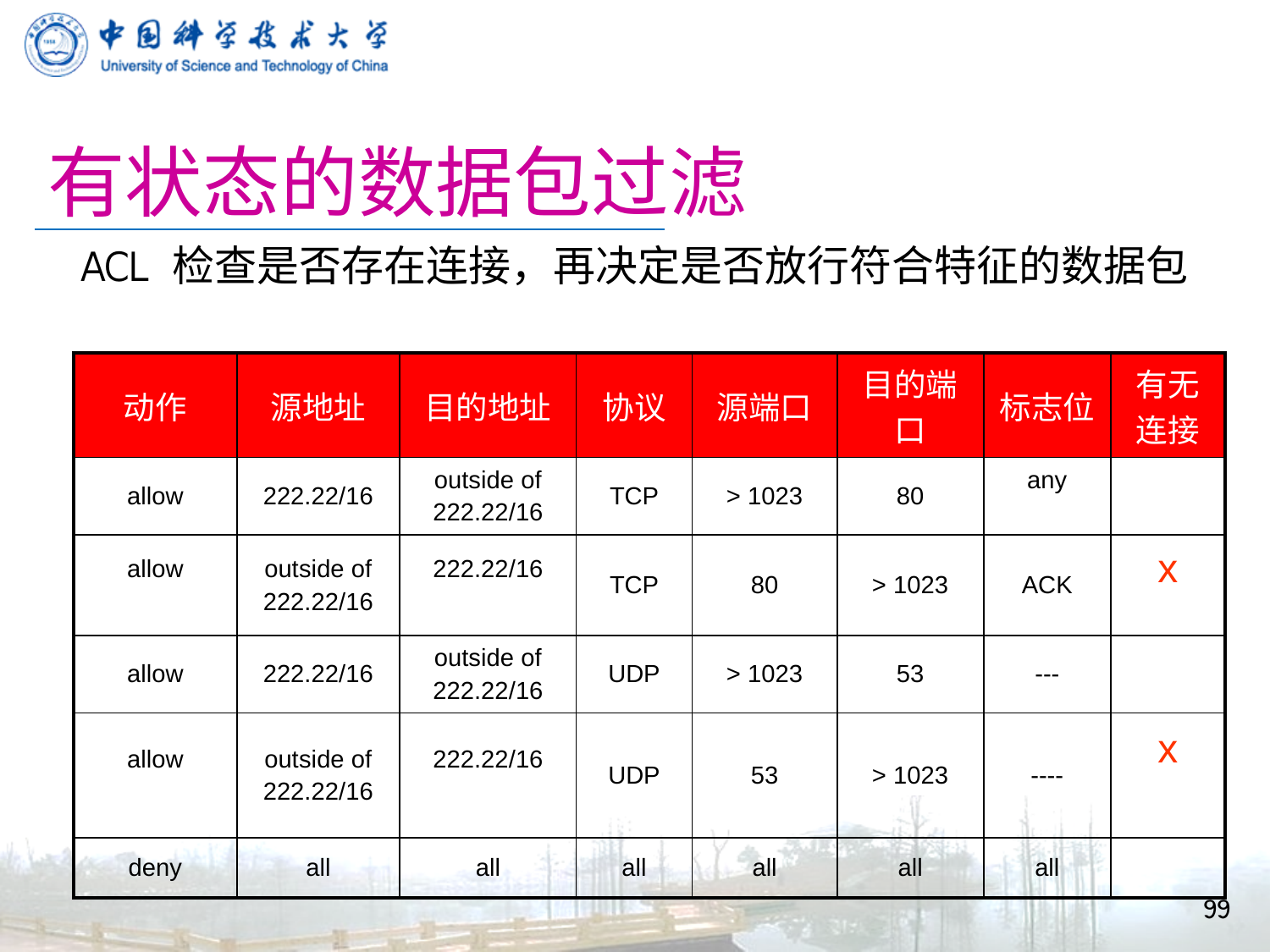

# 有状态的数据包过滤
ACL 检查是否存在连接，再决定是否放行符合特征的数据包
| 动作 | 源地址 | 目的地址 | 协议 | 源端口 | 目的端口 | 标志位 | 有无连接 |
| --- | --- | --- | --- | --- | --- | --- | --- |
| allow | 222.22/16 | outside of 222.22/16 | TCP | > 1023 | 80 | any |  |
| allow | outside of 222.22/16 | 222.22/16 | TCP | 80 | > 1023 | ACK | x |
| allow | 222.22/16 | outside of 222.22/16 | UDP | > 1023 | 53 | --- |  |
| allow | outside of 222.22/16 | 222.22/16 | UDP | 53 | > 1023 | ---- | x |
| deny | all | all | all | all | all | all |  |
99